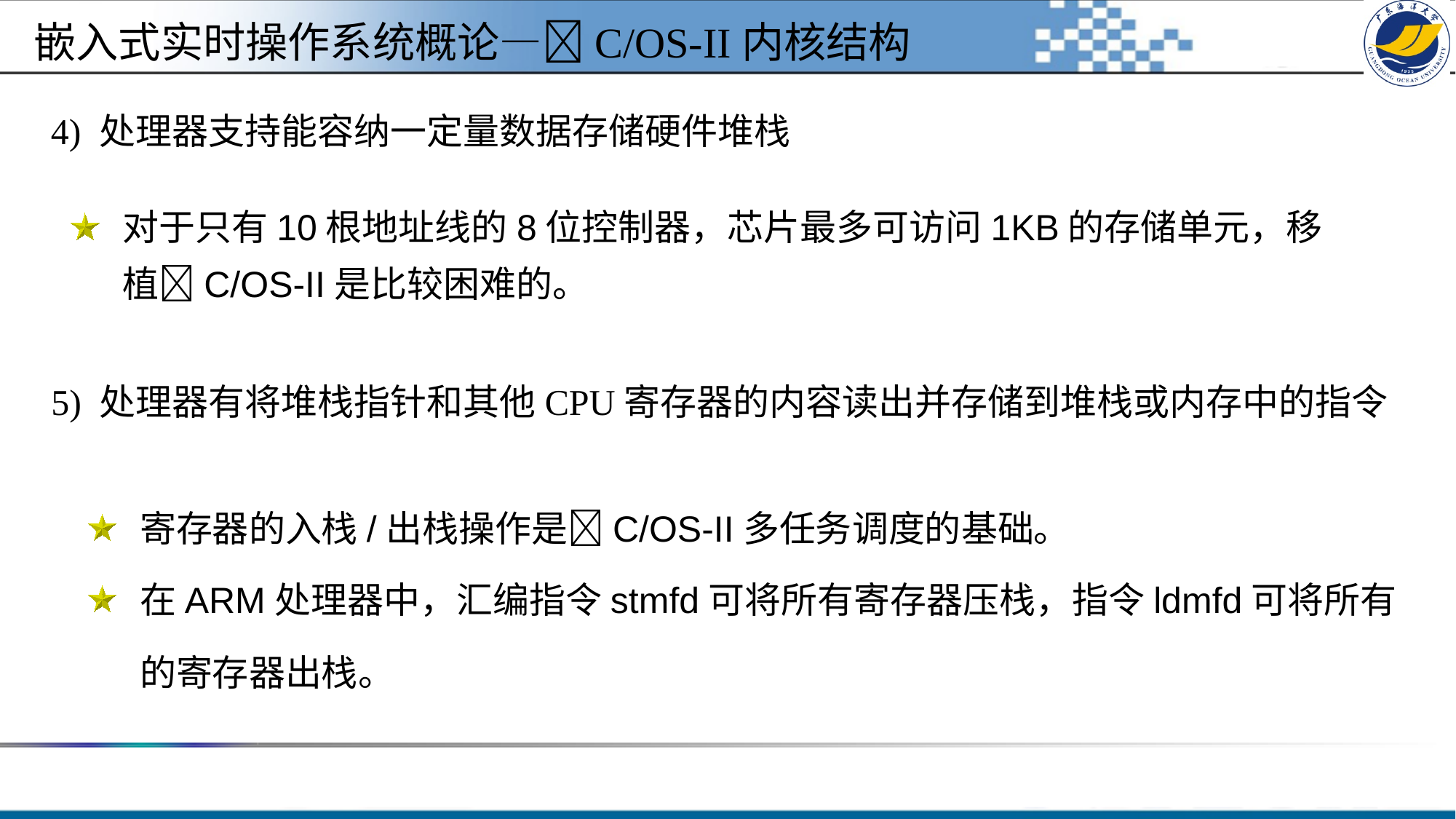

嵌入式实时操作系统概论—μC/OS-II内核结构
# 4) 处理器支持能容纳一定量数据存储硬件堆栈
对于只有10根地址线的8位控制器，芯片最多可访问1KB的存储单元，移植μC/OS-II是比较困难的。
 5) 处理器有将堆栈指针和其他CPU寄存器的内容读出并存储到堆栈或内存中的指令
寄存器的入栈/出栈操作是μC/OS-II多任务调度的基础。
在ARM处理器中，汇编指令stmfd可将所有寄存器压栈，指令ldmfd可将所有的寄存器出栈。
101